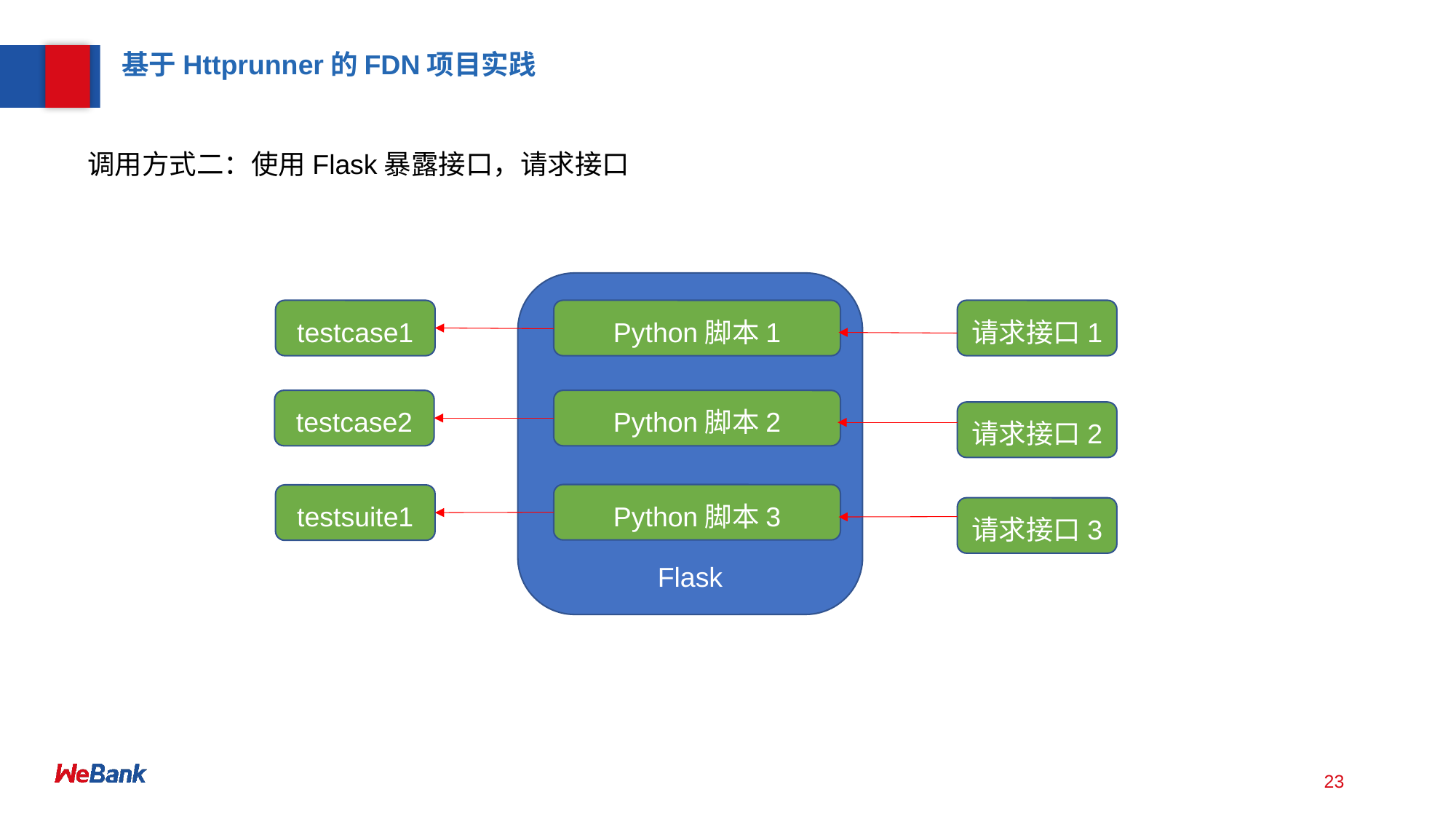

基于Httprunner的FDN项目实践
调用方式二：使用Flask暴露接口，请求接口
Flask
testcase1
请求接口1
Python脚本1
testcase2
Python脚本2
请求接口2
Python脚本3
testsuite1
请求接口3
23